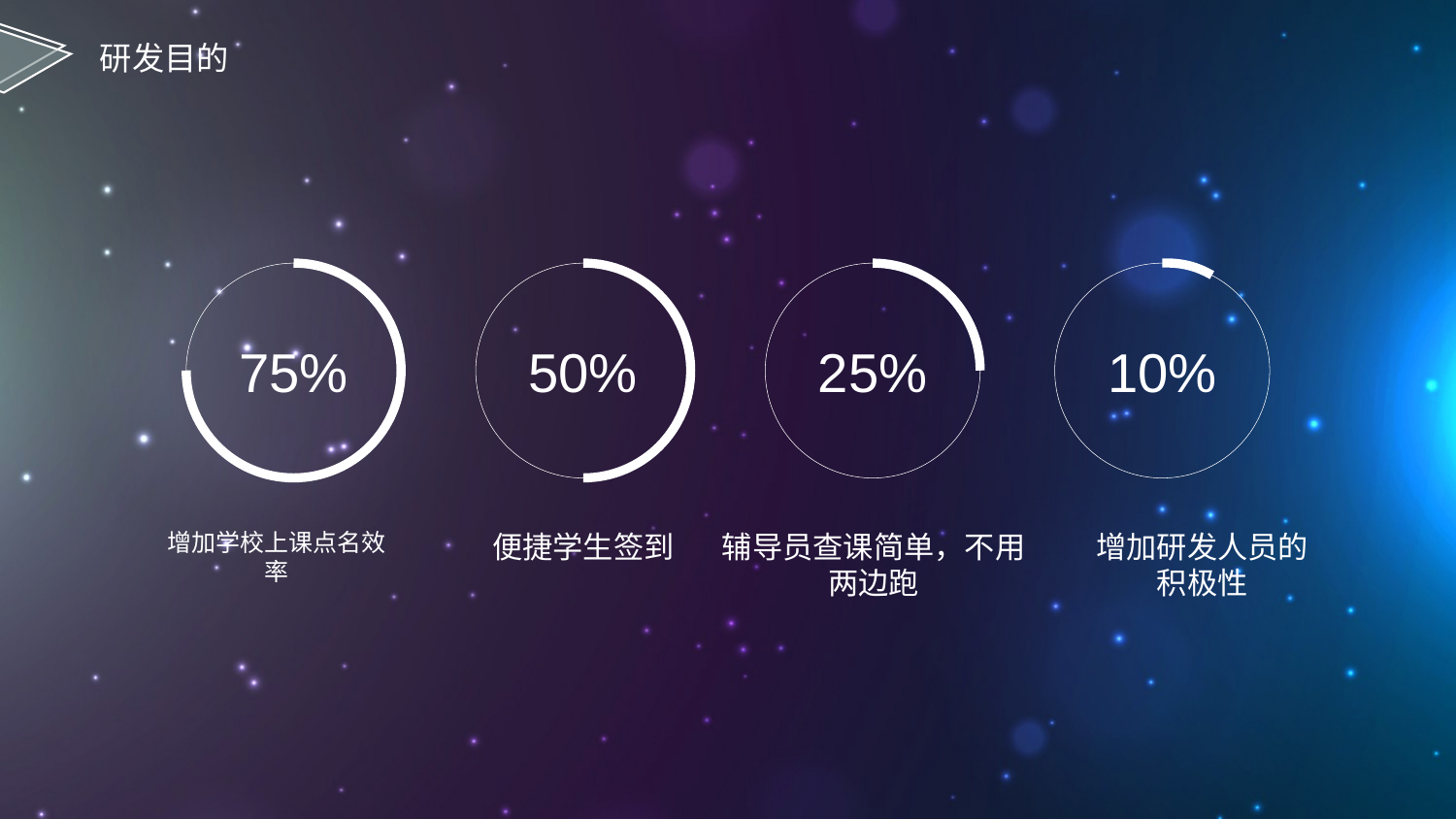

研发目的

75%
50%
25%
10%
增加学校上课点名效率
辅导员查课简单，不用两边跑
增加研发人员的积极性
便捷学生签到